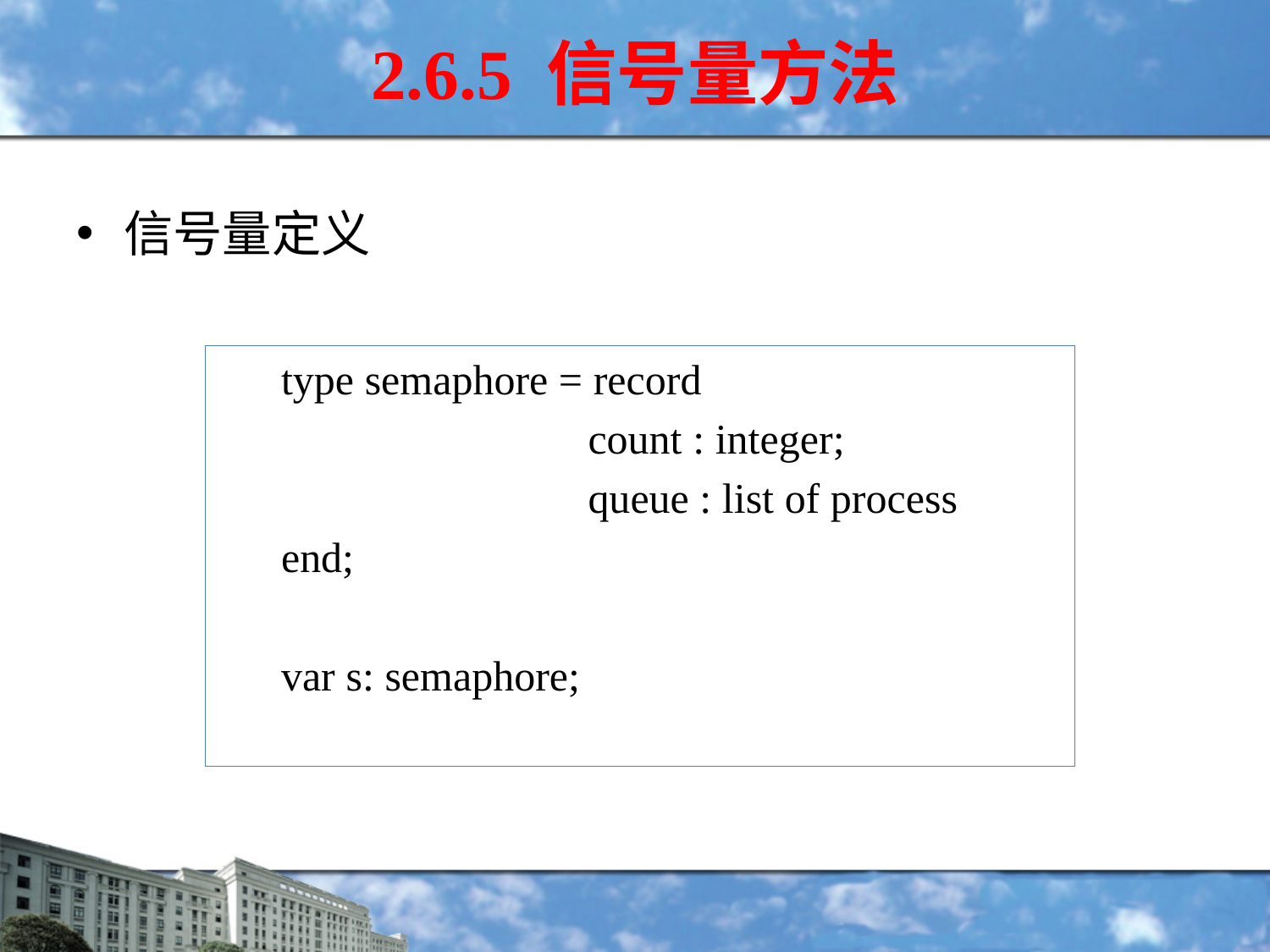

2.6.5 信号量方法
信号量定义

type semaphore = record
                             count : integer;
                             queue : list of process
end;

var s: semaphore;